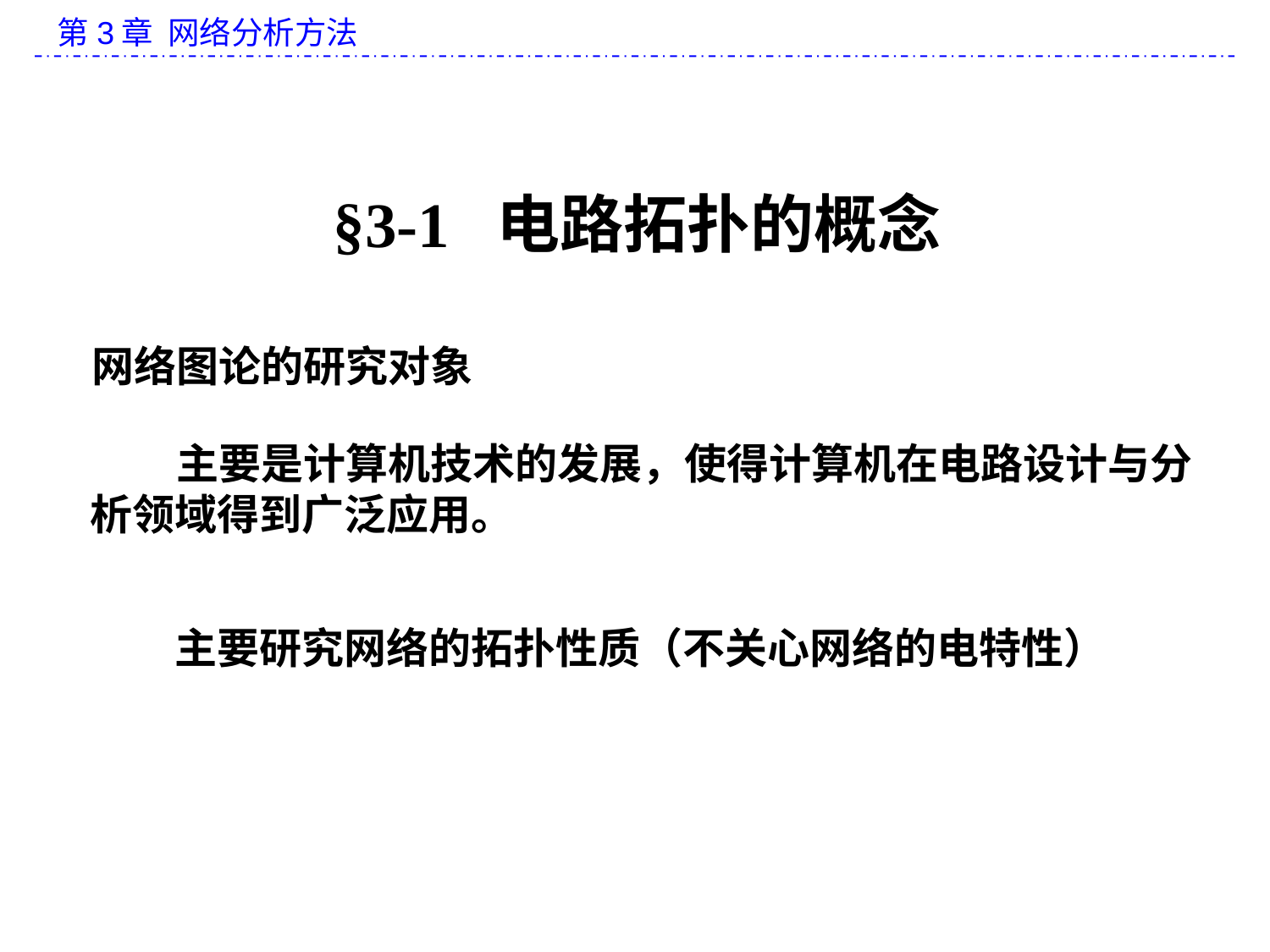

§3-1  电路拓扑的概念
网络图论的研究对象
        主要是计算机技术的发展，使得计算机在电路设计与分析领域得到广泛应用。
        主要研究网络的拓扑性质（不关心网络的电特性）